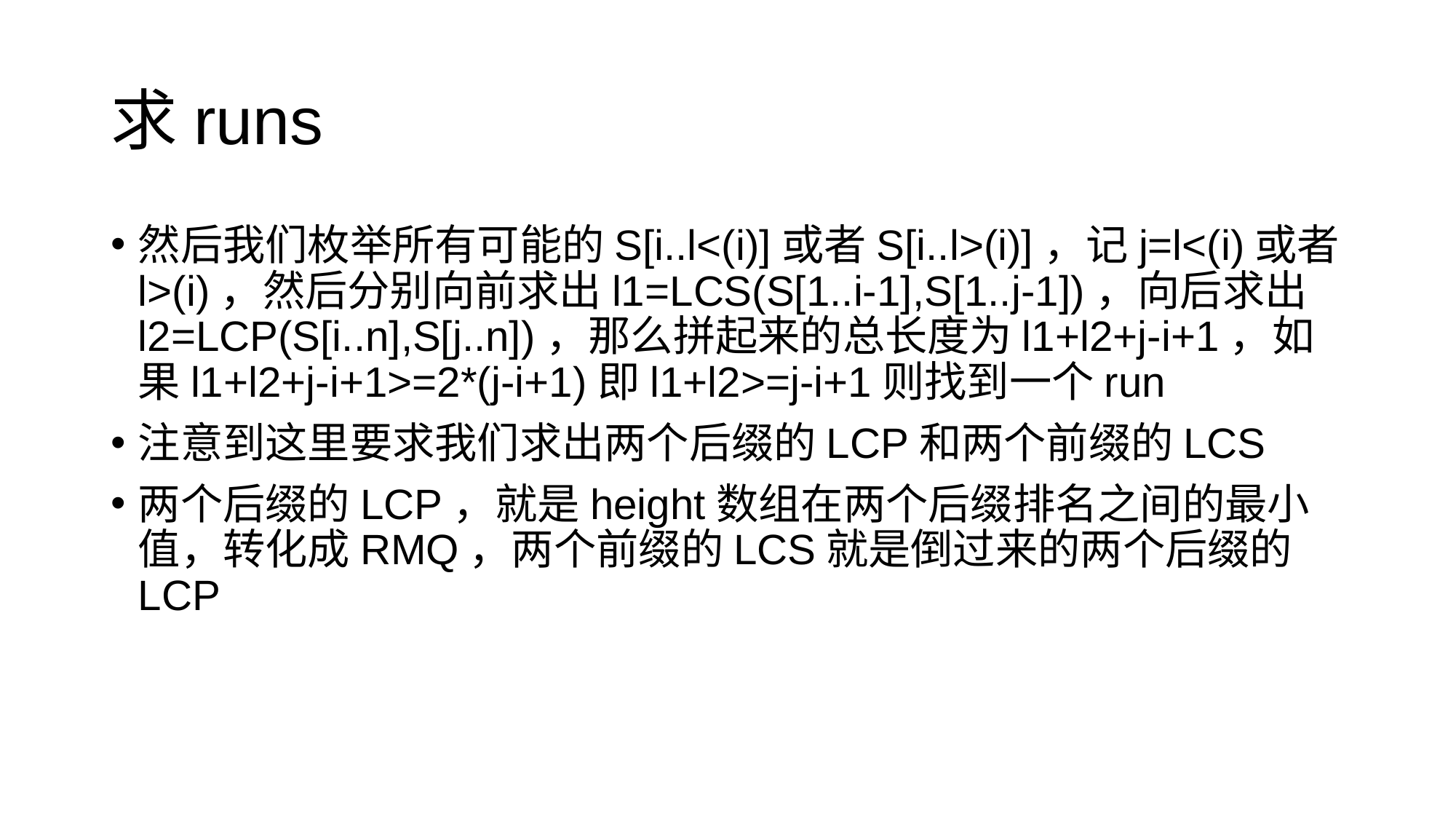

# 求runs
然后我们枚举所有可能的S[i..l<(i)]或者S[i..l>(i)]，记j=l<(i)或者l>(i)，然后分别向前求出l1=LCS(S[1..i-1],S[1..j-1])，向后求出l2=LCP(S[i..n],S[j..n])，那么拼起来的总长度为l1+l2+j-i+1，如果l1+l2+j-i+1>=2*(j-i+1)即l1+l2>=j-i+1则找到一个run
注意到这里要求我们求出两个后缀的LCP和两个前缀的LCS
两个后缀的LCP，就是height数组在两个后缀排名之间的最小值，转化成RMQ，两个前缀的LCS就是倒过来的两个后缀的LCP